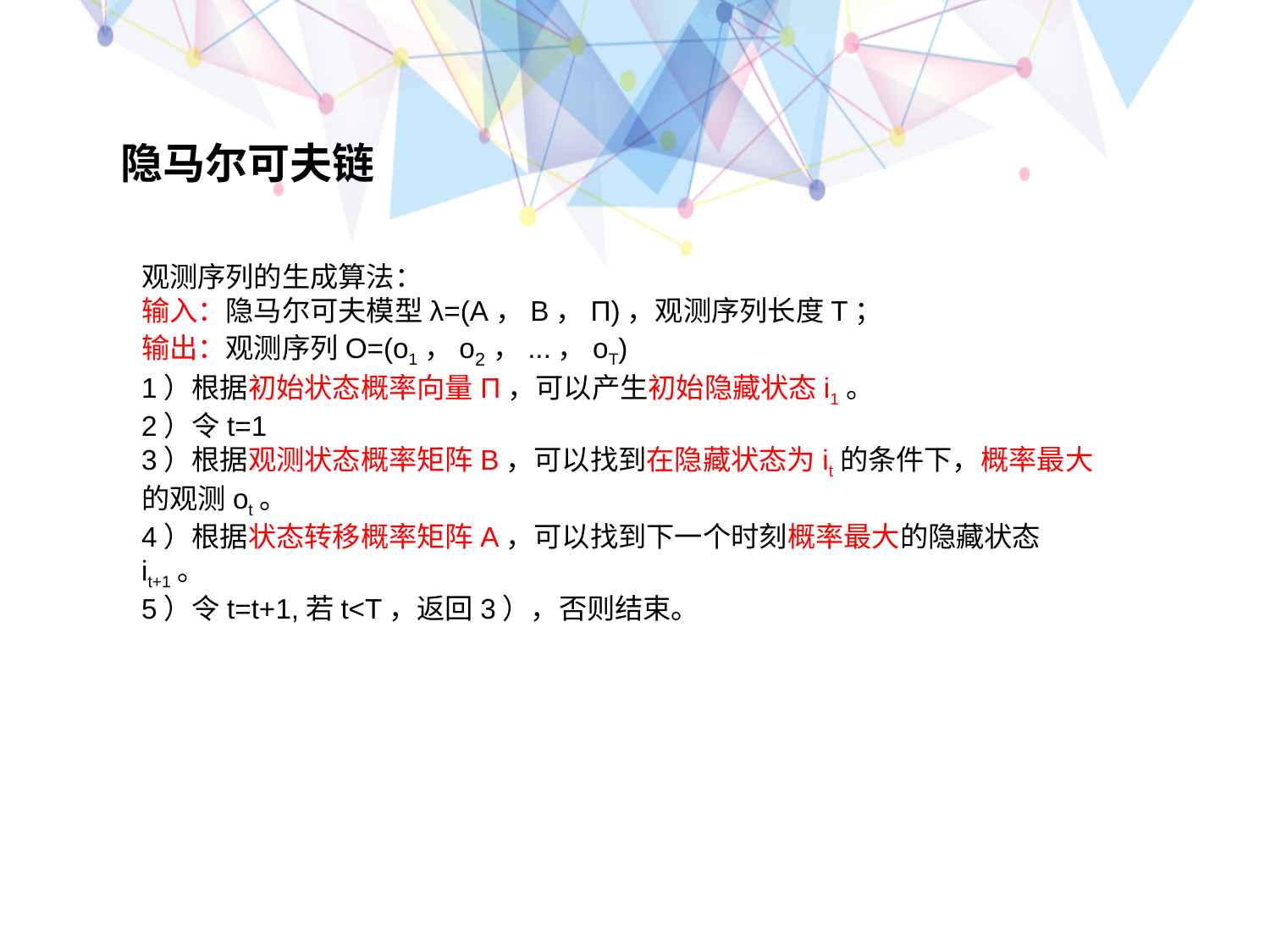

隐马尔可夫链
观测序列的生成算法：
输入：隐马尔可夫模型λ=(A，B，Π)，观测序列长度T；
输出：观测序列O=(o1，o2，...，oT)
1）根据初始状态概率向量Π，可以产生初始隐藏状态i1。
2）令t=1
3）根据观测状态概率矩阵B，可以找到在隐藏状态为it的条件下，概率最大的观测ot。
4）根据状态转移概率矩阵A，可以找到下一个时刻概率最大的隐藏状态it+1。
5）令t=t+1,若t<T，返回3），否则结束。